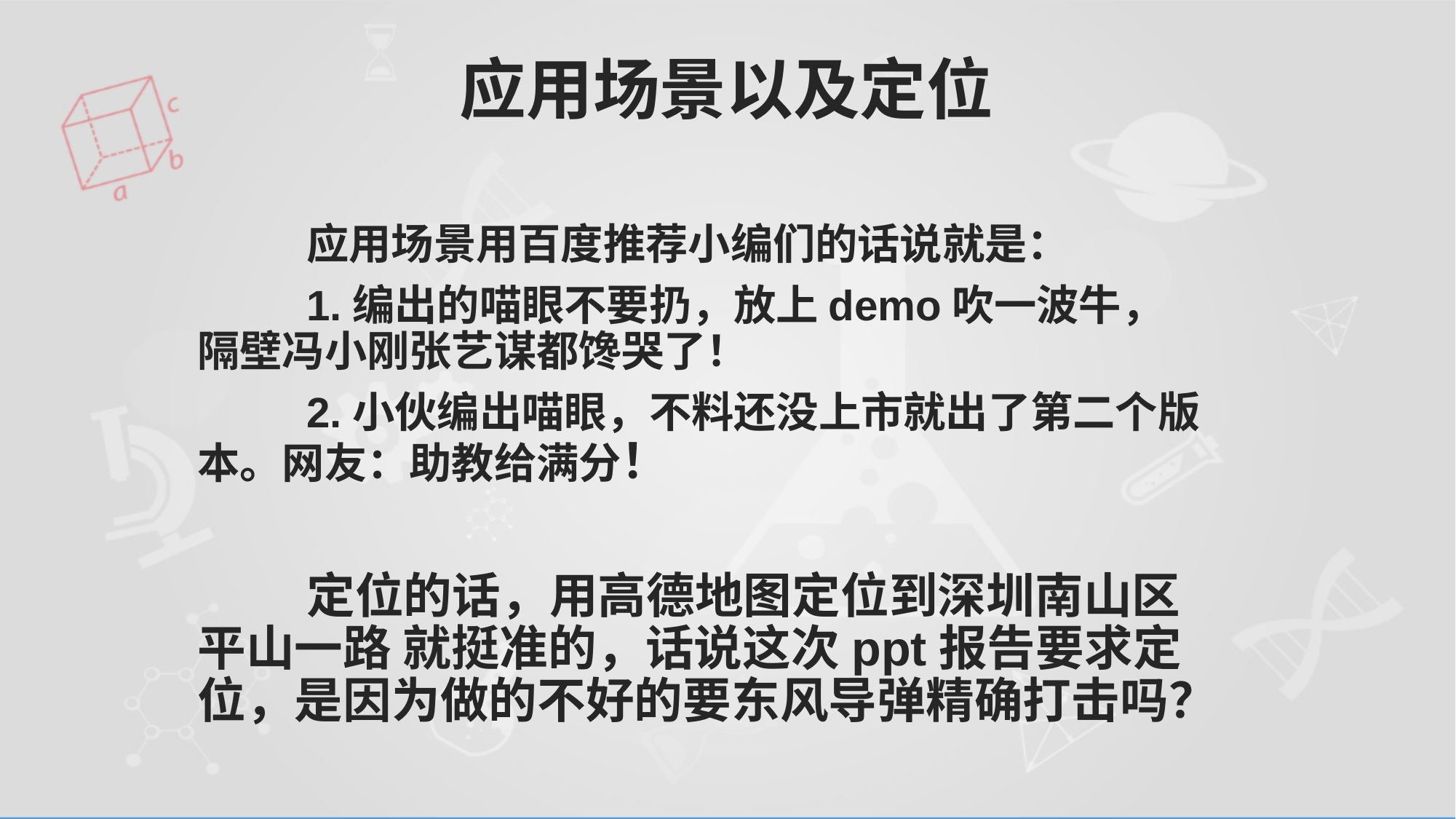

# 应用场景以及定位
	应用场景用百度推荐小编们的话说就是：
	1.编出的喵眼不要扔，放上demo吹一波牛，隔壁冯小刚张艺谋都馋哭了！
	2.小伙编出喵眼，不料还没上市就出了第二个版本。网友：助教给满分！

	定位的话，用高德地图定位到深圳南山区平山一路 就挺准的，话说这次ppt报告要求定位，是因为做的不好的要东风导弹精确打击吗？